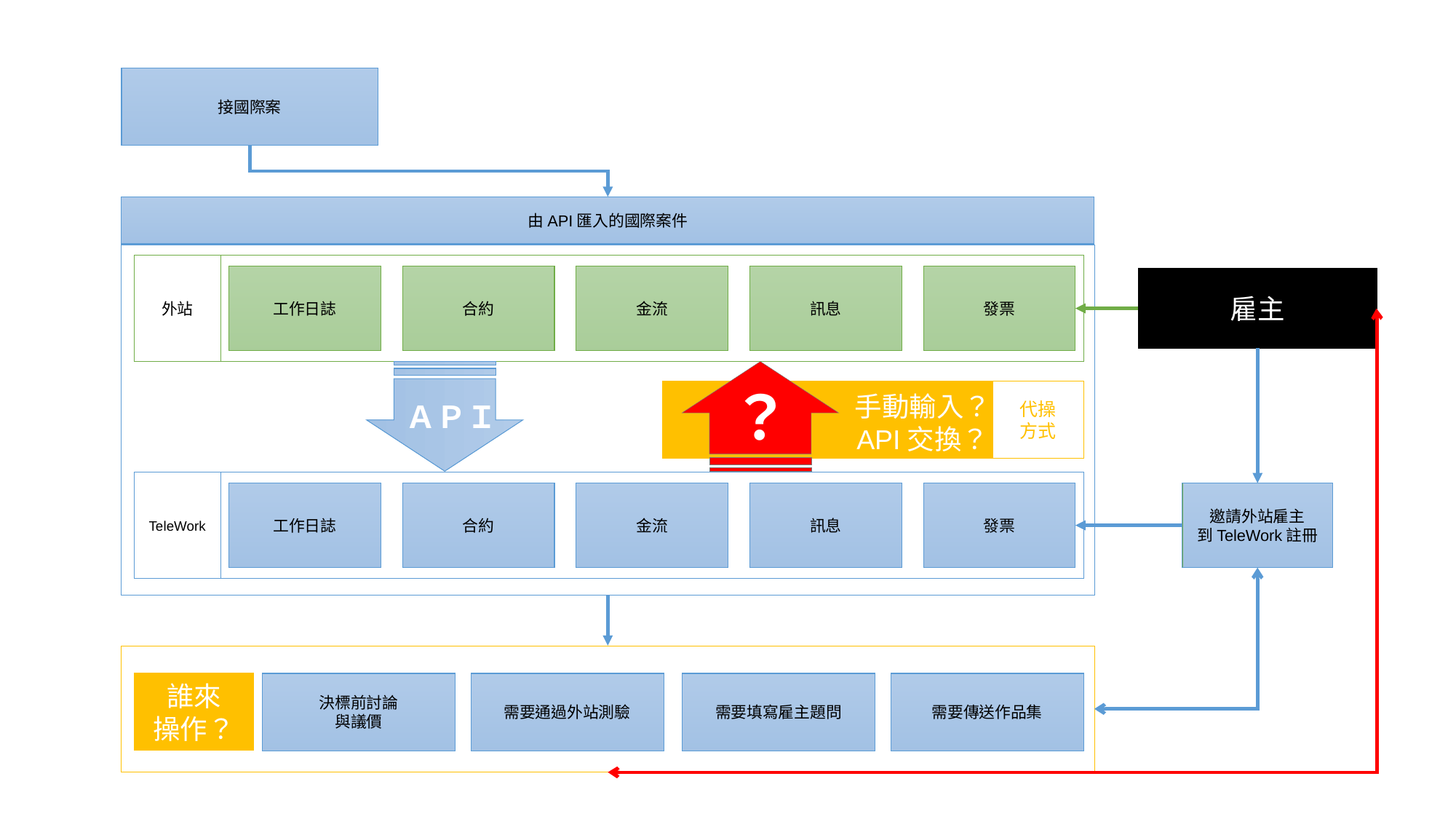

接國際案
由API匯入的國際案件

外站

工作日誌
合約
金流
訊息
發票
雇主

？
代操
方式

手動輸入？
API交換？
ＡＰＩ
TeleWork

邀請外站雇主
到TeleWork註冊
工作日誌
合約
金流
訊息
發票

誰來
操作？
決標前討論
與議價
需要通過外站測驗
需要填寫雇主題問
需要傳送作品集